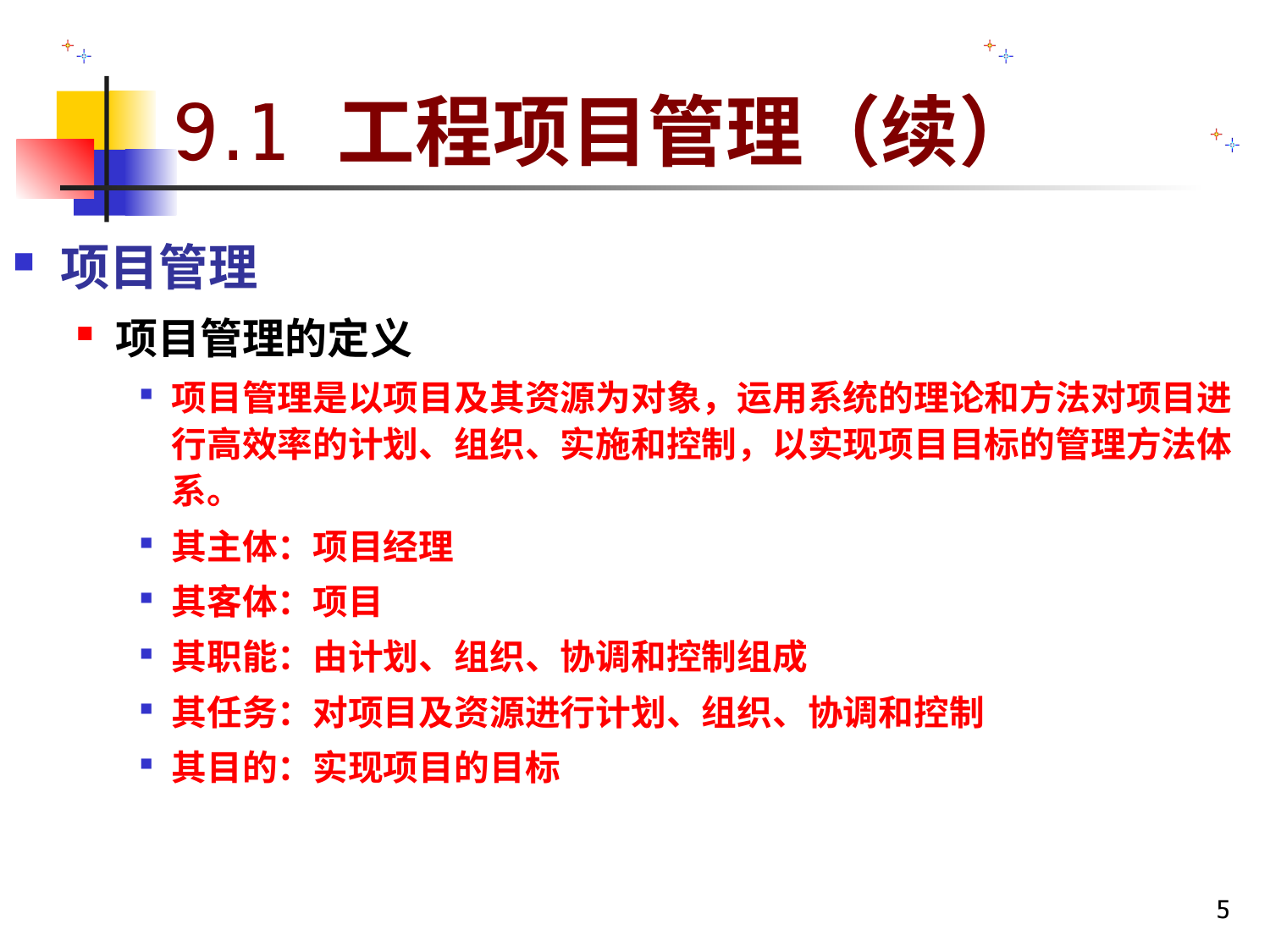

# 9.1 工程项目管理（续）
项目管理
项目管理的定义
项目管理是以项目及其资源为对象，运用系统的理论和方法对项目进行高效率的计划、组织、实施和控制，以实现项目目标的管理方法体系。
其主体：项目经理
其客体：项目
其职能：由计划、组织、协调和控制组成
其任务：对项目及资源进行计划、组织、协调和控制
其目的：实现项目的目标
5